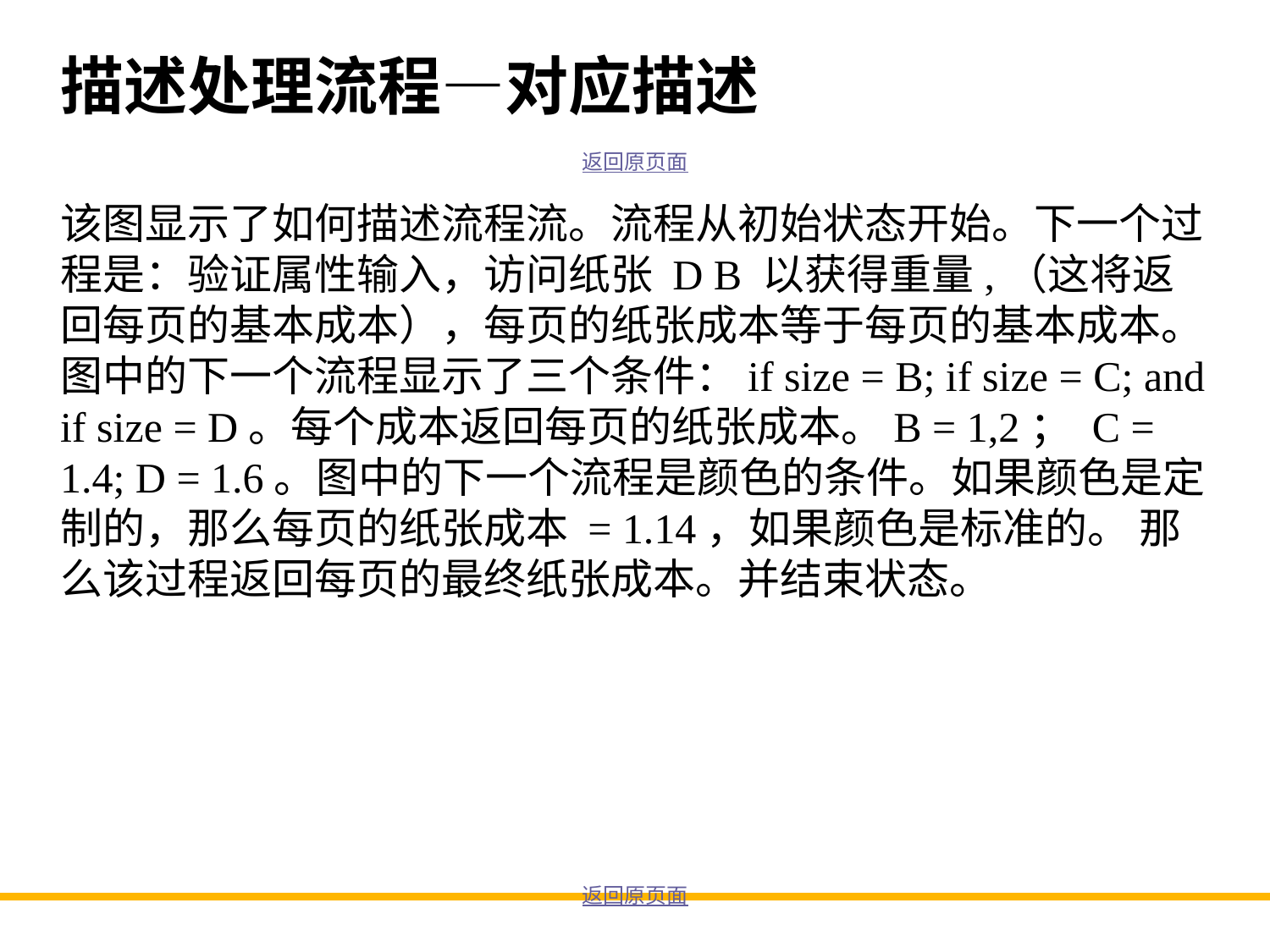

# 描述处理流程—对应描述
返回原页面
该图显示了如何描述流程流。流程从初始状态开始。下一个过程是：验证属性输入，访问纸张 D B 以获得重量,（这将返回每页的基本成本），每页的纸张成本等于每页的基本成本。 图中的下一个流程显示了三个条件：if size = B; if size = C; and if size = D。每个成本返回每页的纸张成本。B = 1,2； C = 1.4; D = 1.6。图中的下一个流程是颜色的条件。如果颜色是定制的，那么每页的纸张成本 = 1.14，如果颜色是标准的。 那么该过程返回每页的最终纸张成本。并结束状态。
返回原页面